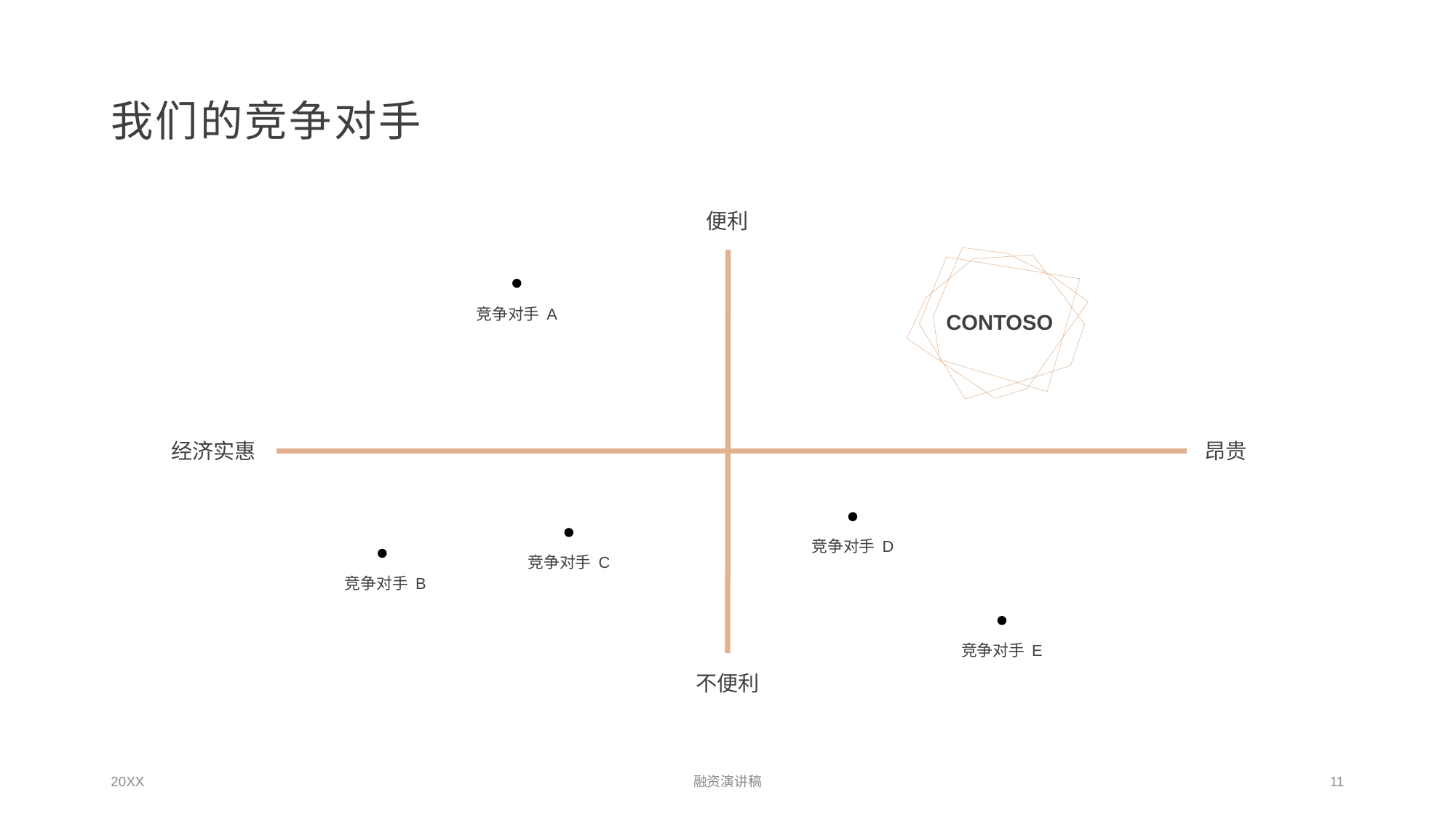

# 我们的竞争对手
便利

Contoso

竞争对手 A
经济实惠
昂贵

竞争对手 D

竞争对手 C

竞争对手 B

竞争对手 E
不便利
20XX
融资演讲稿
11